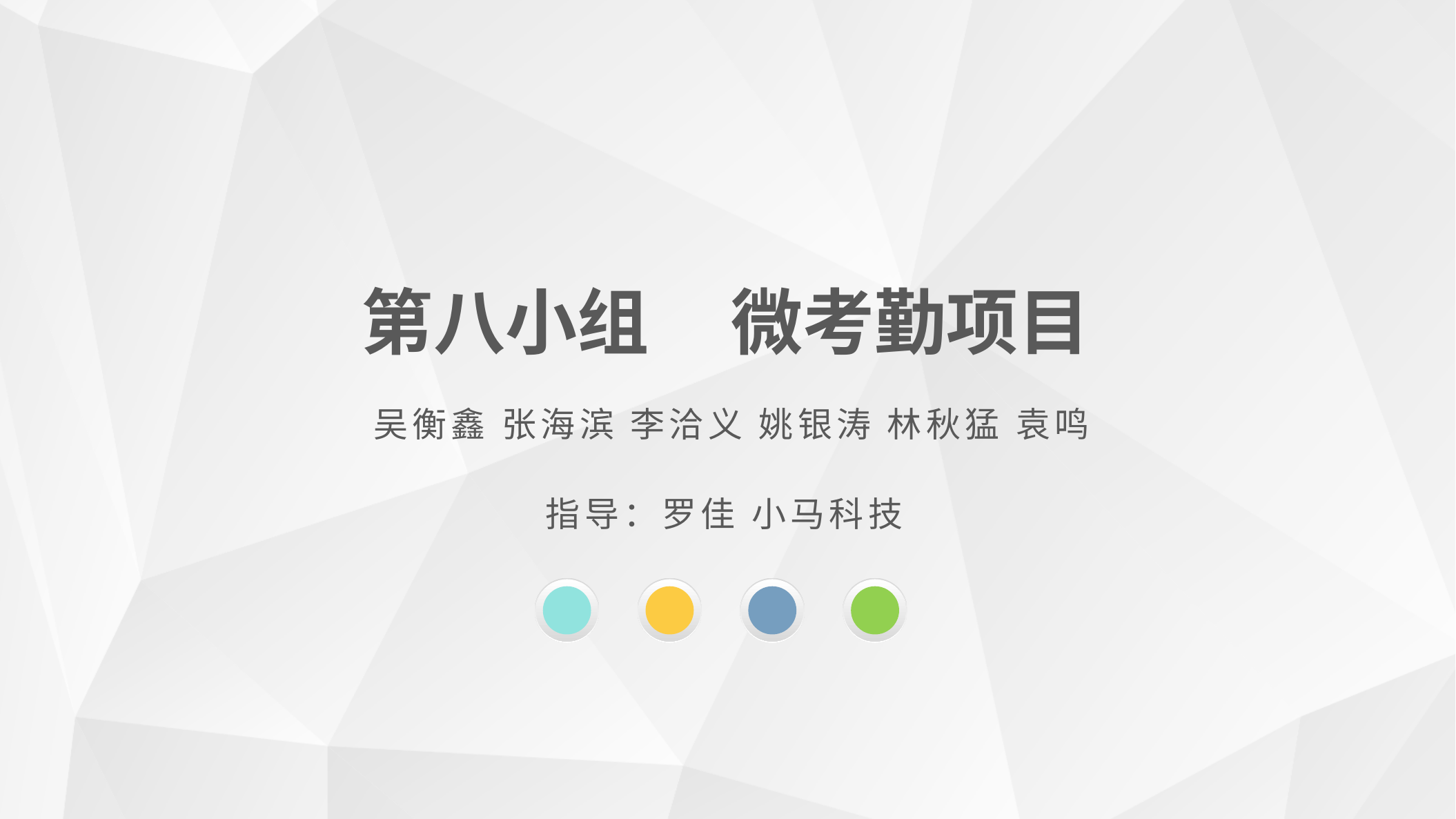

第八小组     微考勤项目
吴衡鑫 张海滨 李洽义 姚银涛 林秋猛 袁鸣
指导：罗佳 小马科技